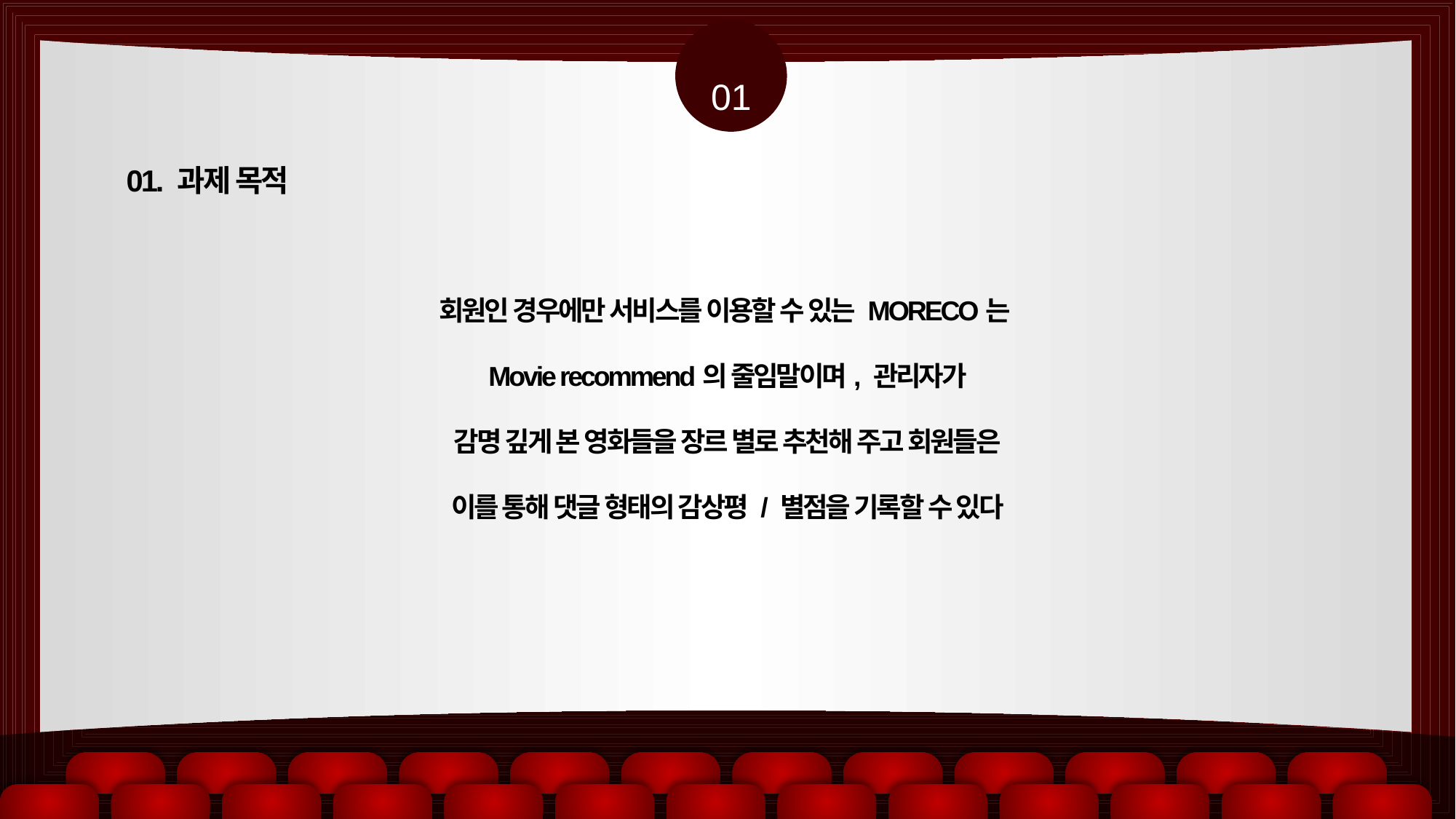

01
01. 과제 목적
회원인 경우에만 서비스를 이용할 수 있는 MORECO는

Movie recommend의 줄임말이며, 관리자가

감명 깊게 본 영화들을 장르 별로 추천해 주고 회원들은

이를 통해 댓글 형태의 감상평 / 별점을 기록할 수 있다